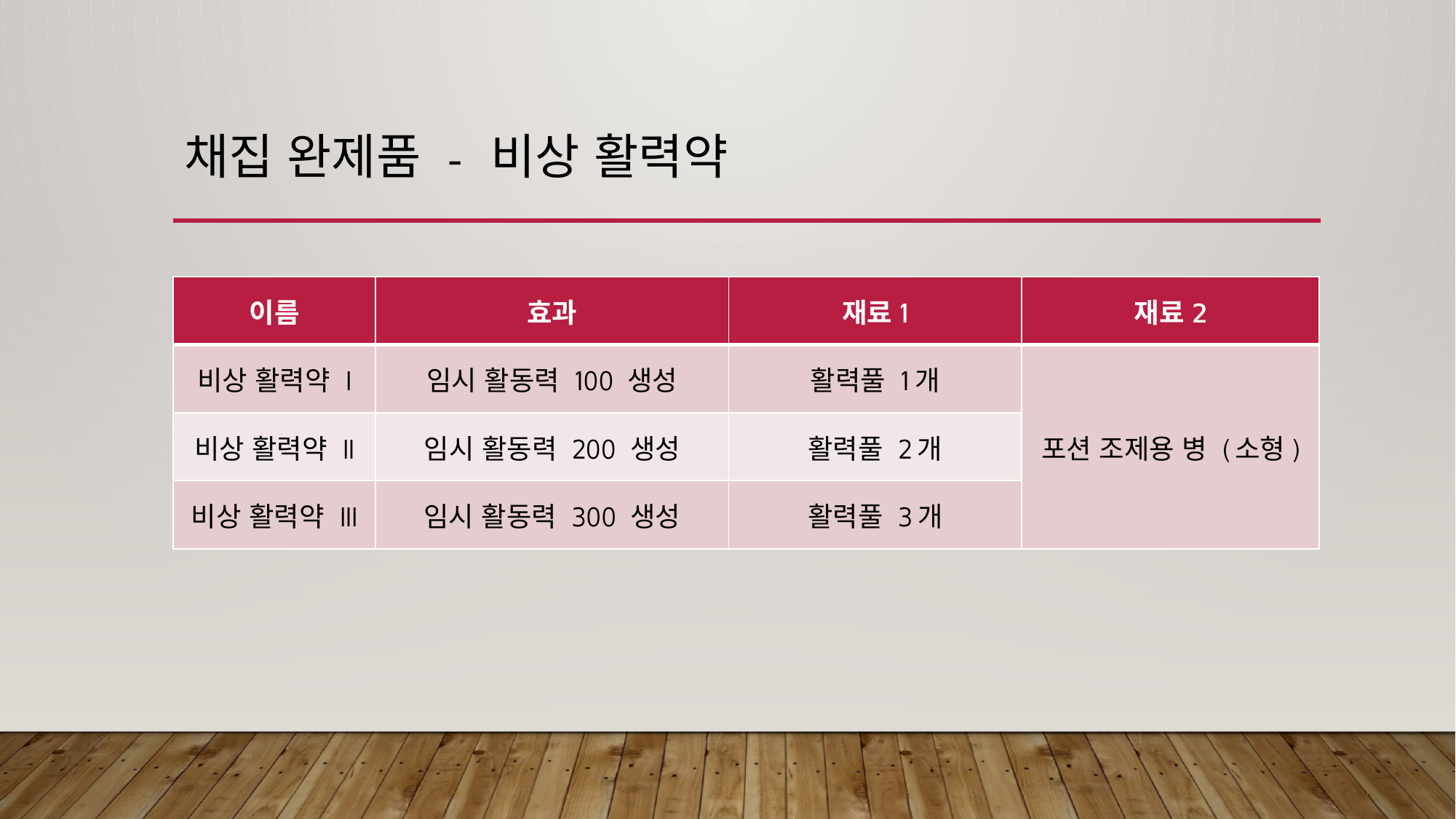

# 채집 완제품 - 비상 활력약
| 이름 | 효과 | 재료1 | 재료2 |
| --- | --- | --- | --- |
| 비상 활력약 I | 임시 활동력 100 생성 | 활력풀 1개 | 포션 조제용 병 (소형) |
| 비상 활력약 II | 임시 활동력 200 생성 | 활력풀 2개 |  |
| 비상 활력약 III | 임시 활동력 300 생성 | 활력풀 3개 |  |